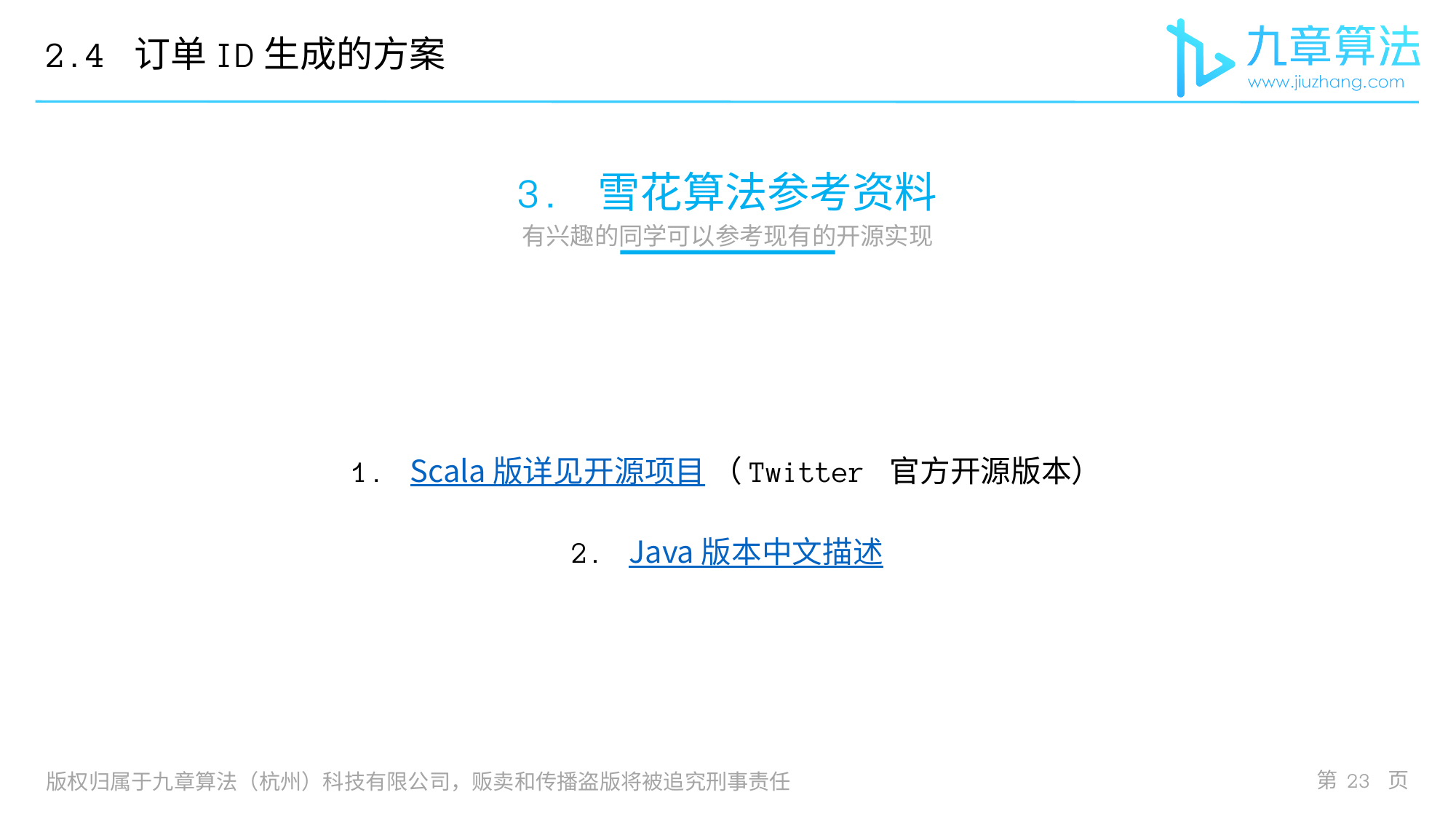

2.4 订单ID生成的方案
# 3. 雪花算法参考资料
有兴趣的同学可以参考现有的开源实现
1. Scala 版详见开源项目 （Twitter 官方开源版本）
2. Java 版本中文描述